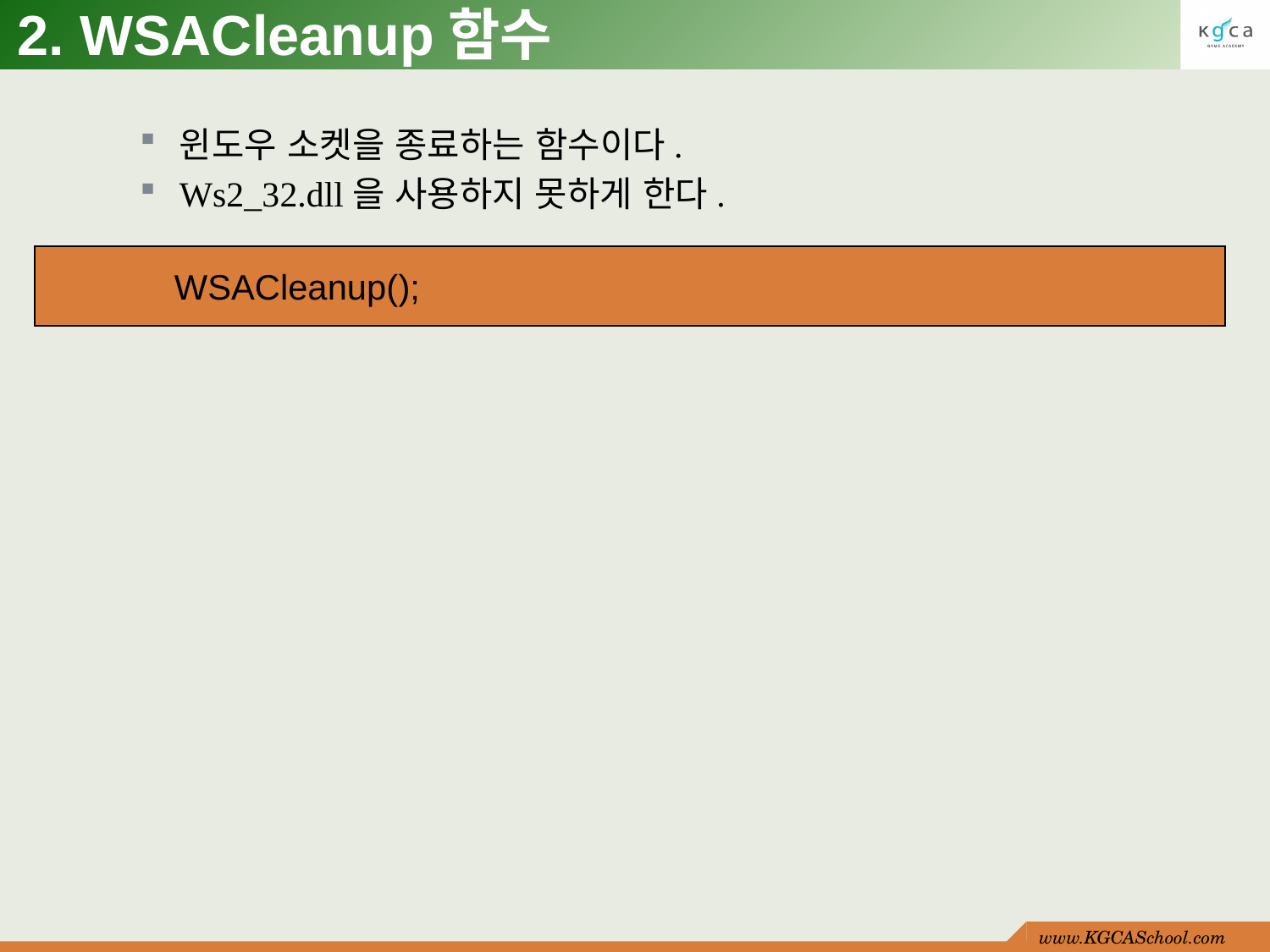

# 2. WSACleanup함수
윈도우 소켓을 종료하는 함수이다.
Ws2_32.dll을 사용하지 못하게 한다.
	WSACleanup();